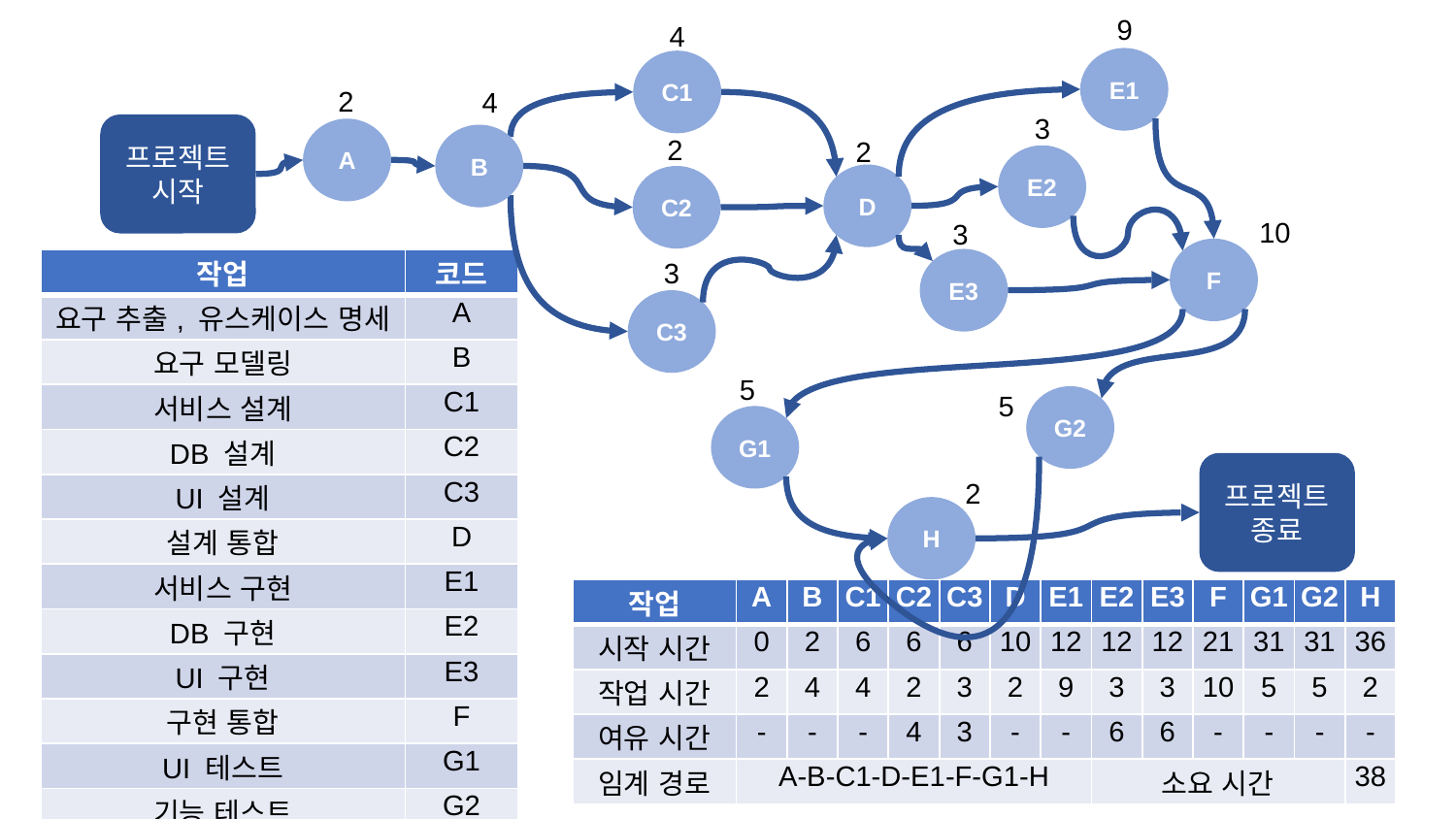

9
4
E1
C1
2
4
3
프로젝트
시작
A
2
B
2
E2
D
C2
10
3
F
3
E3
| 작업 | 코드 |
| --- | --- |
| 요구 추출, 유스케이스 명세 | A |
| 요구 모델링 | B |
| 서비스 설계 | C1 |
| DB 설계 | C2 |
| UI 설계 | C3 |
| 설계 통합 | D |
| 서비스 구현 | E1 |
| DB 구현 | E2 |
| UI 구현 | E3 |
| 구현 통합 | F |
| UI 테스트 | G1 |
| 기능 테스트 | G2 |
| 인수 테스트 | H |
C3
5
5
G2
G1
프로젝트
종료
2
H
| 작업 | A | B | C1 | C2 | C3 | D | E1 | E2 | E3 | F | G1 | G2 | H |
| --- | --- | --- | --- | --- | --- | --- | --- | --- | --- | --- | --- | --- | --- |
| 시작 시간 | 0 | 2 | 6 | 6 | 6 | 10 | 12 | 12 | 12 | 21 | 31 | 31 | 36 |
| 작업 시간 | 2 | 4 | 4 | 2 | 3 | 2 | 9 | 3 | 3 | 10 | 5 | 5 | 2 |
| 여유 시간 | - | - | - | 4 | 3 | - | - | 6 | 6 | - | - | - | - |
| 임계 경로 | A-B-C1-D-E1-F-G1-H |  |  |  |  |  |  | 소요 시간 |  |  |  |  | 38 |